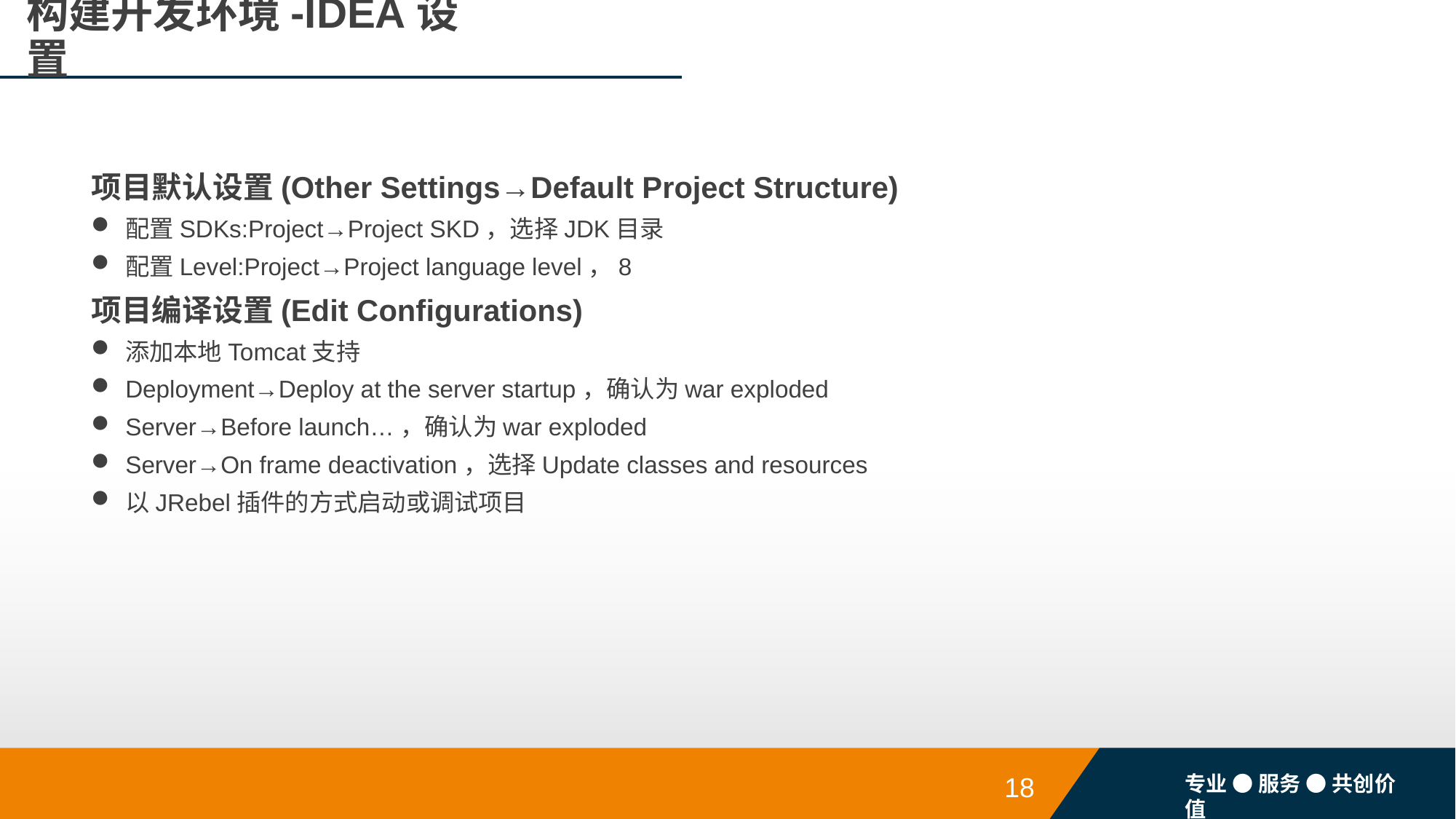

# 构建开发环境-IDEA设置
项目默认设置(Other Settings→Default Project Structure)
配置SDKs:Project→Project SKD，选择JDK目录
配置Level:Project→Project language level，8
项目编译设置(Edit Configurations)
添加本地Tomcat支持
Deployment→Deploy at the server startup，确认为war exploded
Server→Before launch…，确认为war exploded
Server→On frame deactivation，选择Update classes and resources
以JRebel插件的方式启动或调试项目